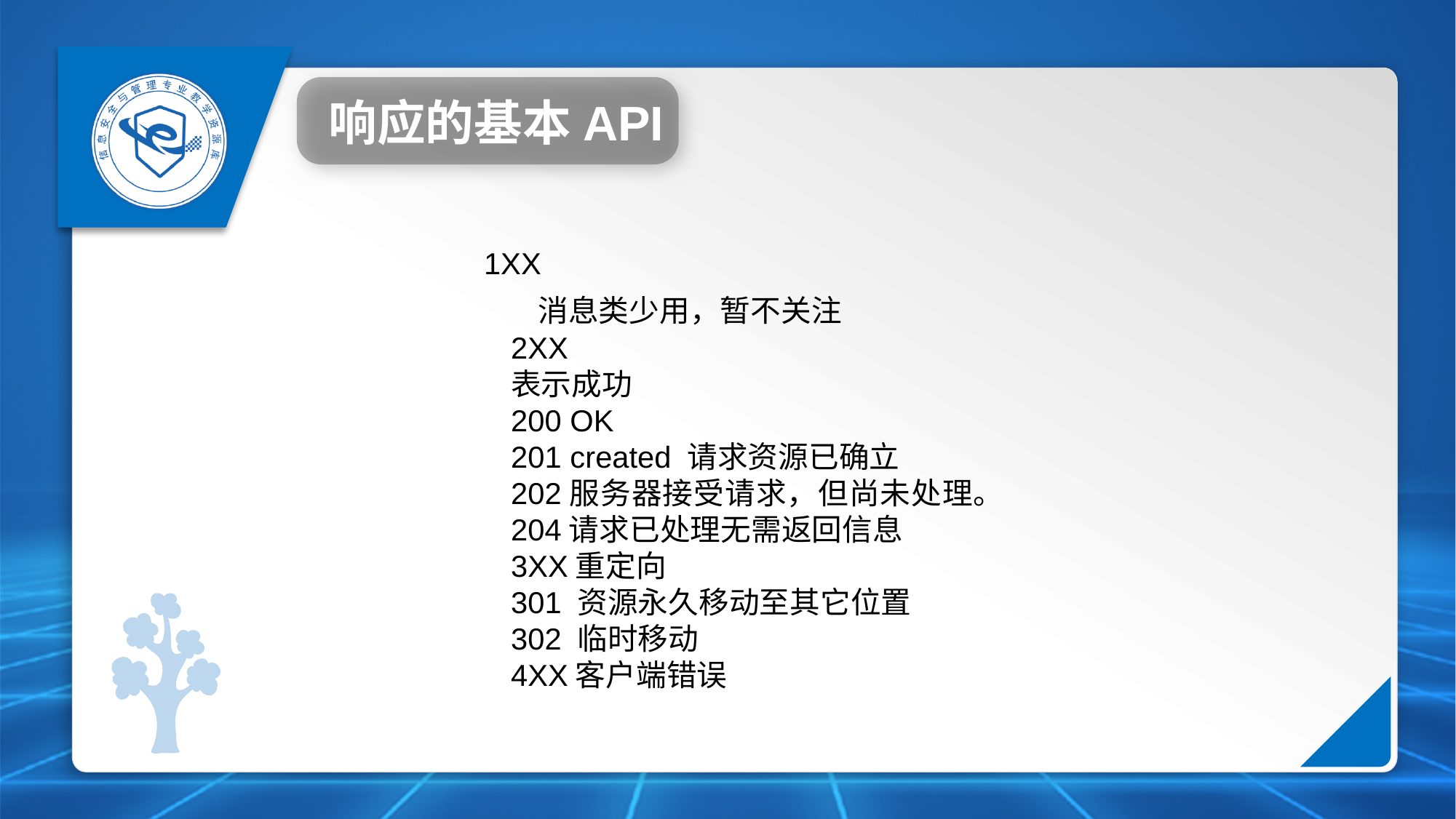

响应的基本API
1XX
消息类少用，暂不关注
2XX
表示成功
200 OK
201 created 请求资源已确立
202服务器接受请求，但尚未处理。
204请求已处理无需返回信息
3XX重定向
301 资源永久移动至其它位置
302 临时移动
4XX客户端错误